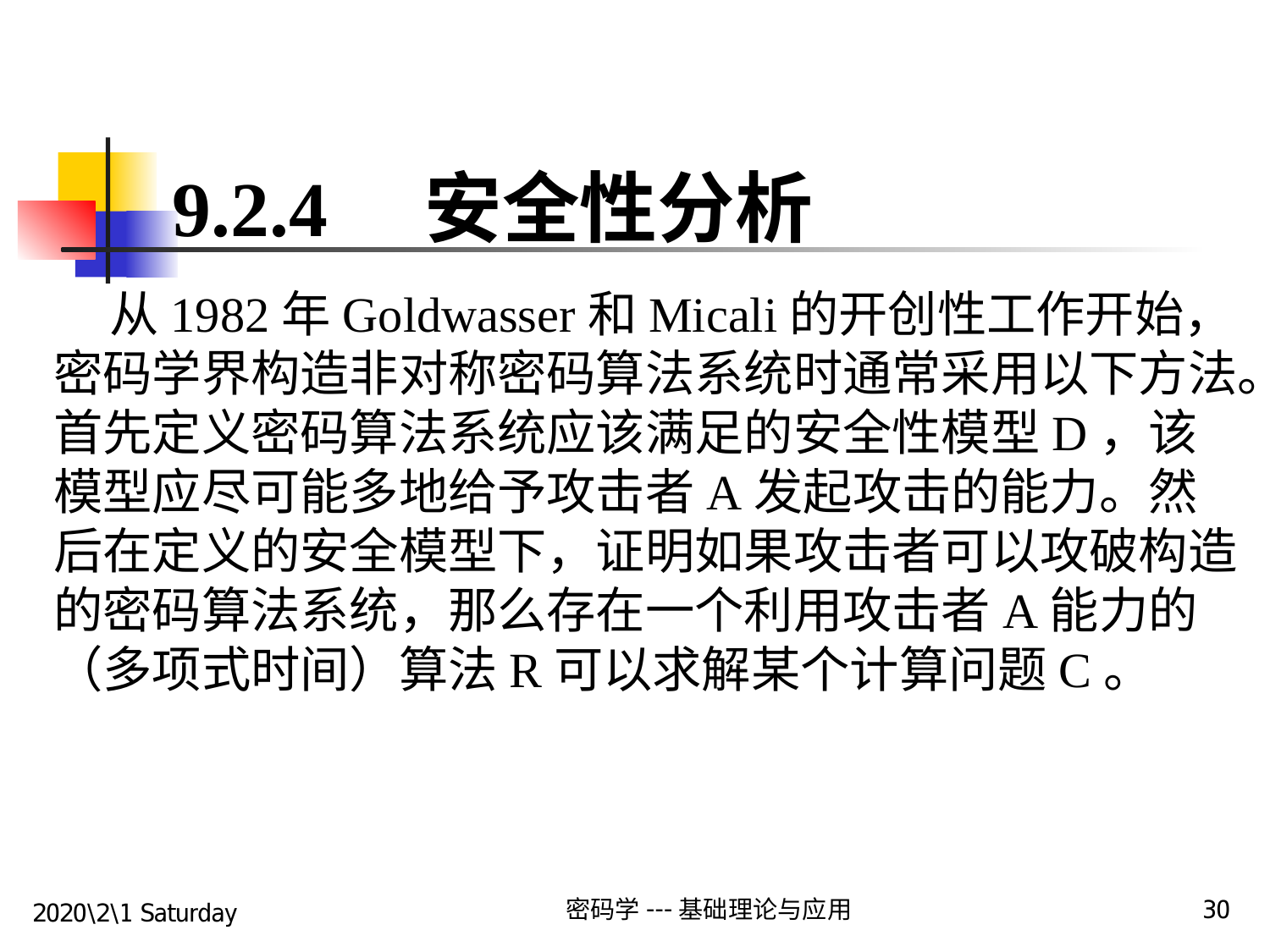

9.2.4　安全性分析
    从1982年Goldwasser和Micali的开创性工作开始，密码学界构造非对称密码算法系统时通常采用以下方法。首先定义密码算法系统应该满足的安全性模型D，该模型应尽可能多地给予攻击者A发起攻击的能力。然后在定义的安全模型下，证明如果攻击者可以攻破构造的密码算法系统，那么存在一个利用攻击者A能力的（多项式时间）算法R可以求解某个计算问题C。
密码学---基础理论与应用
30
2020\2\1 Saturday